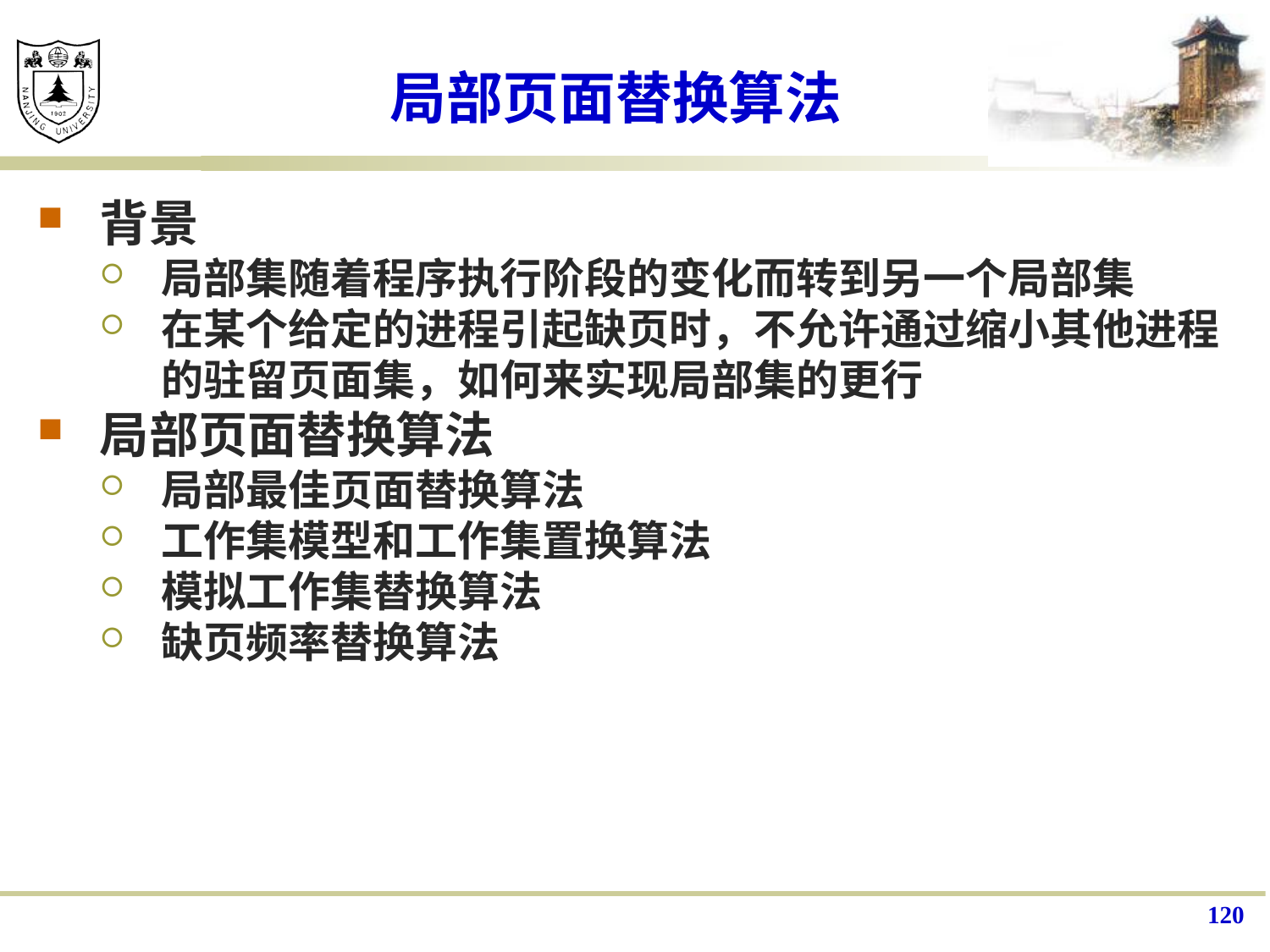

# 局部页面替换算法
背景
局部集随着程序执行阶段的变化而转到另一个局部集
在某个给定的进程引起缺页时，不允许通过缩小其他进程的驻留页面集，如何来实现局部集的更行
局部页面替换算法
局部最佳页面替换算法
工作集模型和工作集置换算法
模拟工作集替换算法
缺页频率替换算法

120